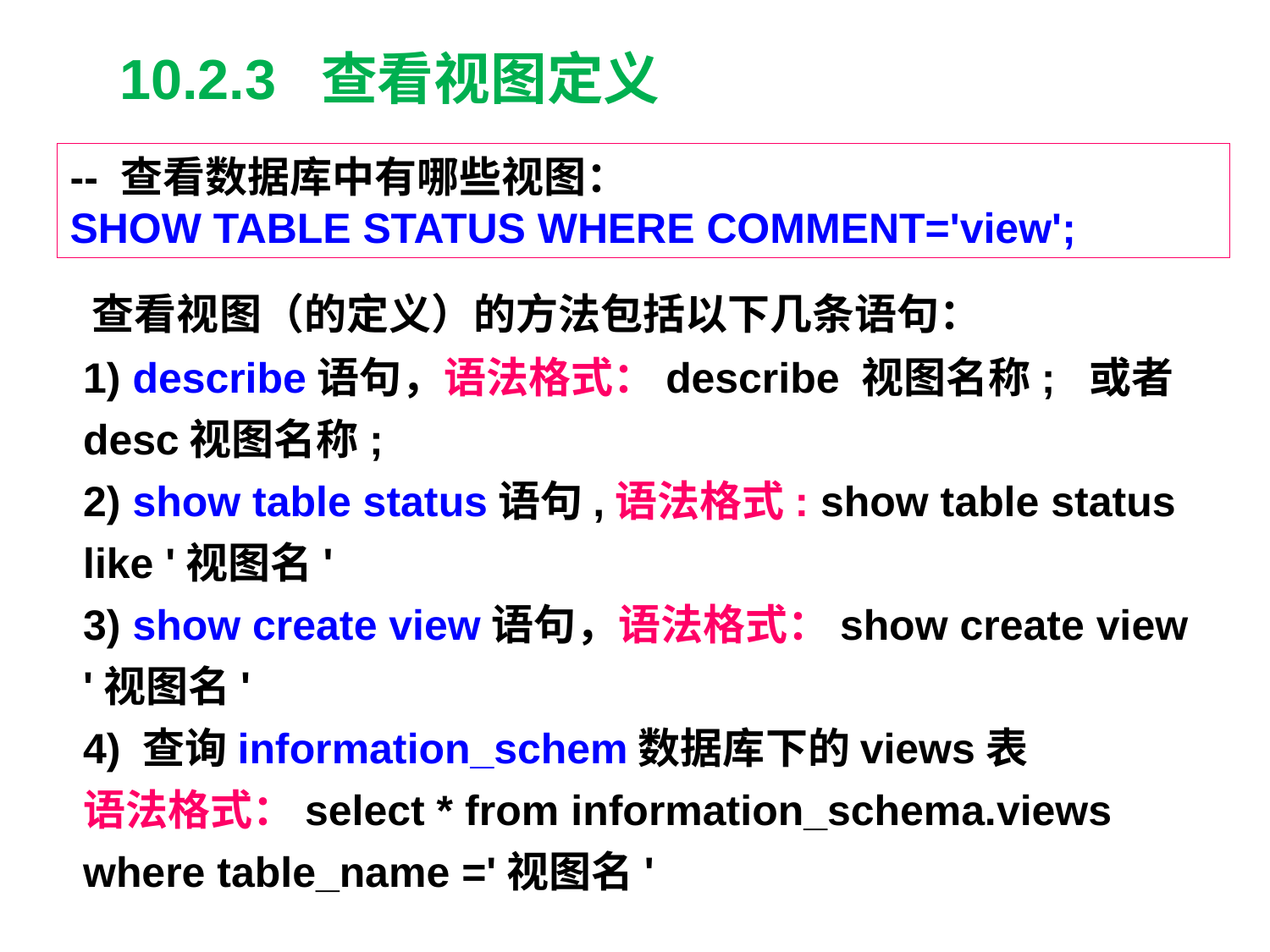

10.2.3  查看视图定义
-- 查看数据库中有哪些视图：
SHOW TABLE STATUS WHERE COMMENT='view';
查看视图（的定义）的方法包括以下几条语句：
1) describe语句，语法格式：describe 视图名称;  或者desc视图名称;
2) show table status语句,语法格式: show table status like '视图名'
3) show create view语句，语法格式：show create view '视图名'
4) 查询information_schem数据库下的views表
语法格式：select * from information_schema.views where table_name ='视图名'